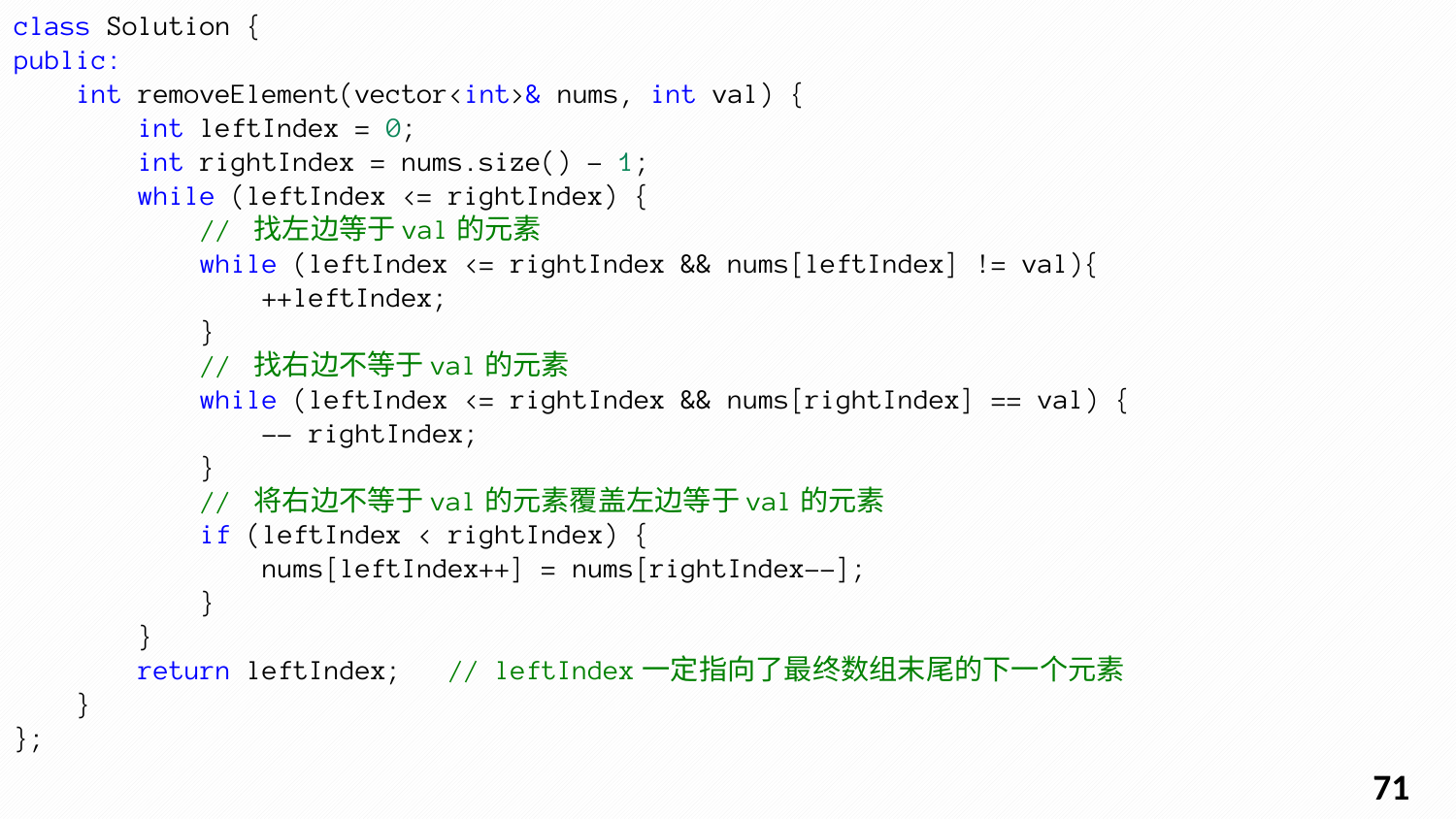

class Solution {
public:
    int removeElement(vector<int>& nums, int val) {
        int leftIndex = 0;
        int rightIndex = nums.size() - 1;
        while (leftIndex <= rightIndex) {
            // 找左边等于val的元素
            while (leftIndex <= rightIndex && nums[leftIndex] != val){
                ++leftIndex;
            }
            // 找右边不等于val的元素
            while (leftIndex <= rightIndex && nums[rightIndex] == val) {
                -- rightIndex;
            }
            // 将右边不等于val的元素覆盖左边等于val的元素
            if (leftIndex < rightIndex) {
                nums[leftIndex++] = nums[rightIndex--];
            }
        }
        return leftIndex;   // leftIndex一定指向了最终数组末尾的下一个元素
    }
};
71